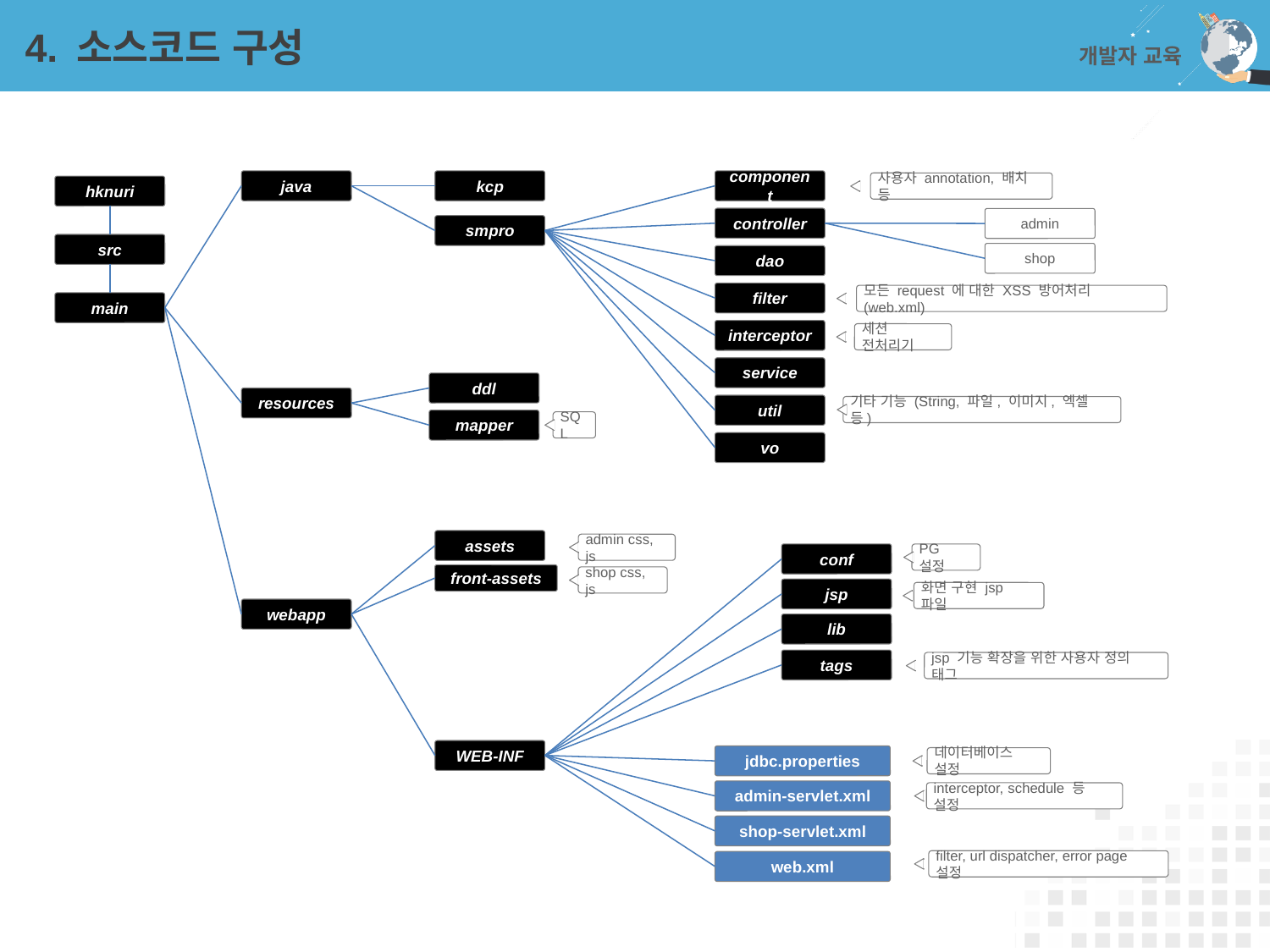

# 4. 소스코드 구성
개발자 교육
java
kcp
component
사용자 annotation, 배치 등

hknuri
controller
admin
smpro
src
shop
dao
filter
모든 request 에 대한 XSS 방어처리 (web.xml)

main
interceptor
세션 전처리기

service
ddl
resources
util
기타 기능 (String, 파일, 이미지, 엑셀 등)

mapper
SQL

vo
assets
admin css, js

conf
PG 설정

front-assets
shop css, js

jsp
화면 구현 jsp 파일

webapp
lib
tags
jsp 기능 확장을 위한 사용자 정의 태그

WEB-INF
jdbc.properties
데이터베이스 설정

admin-servlet.xml
interceptor, schedule 등 설정

shop-servlet.xml
filter, url dispatcher, error page 설정

web.xml